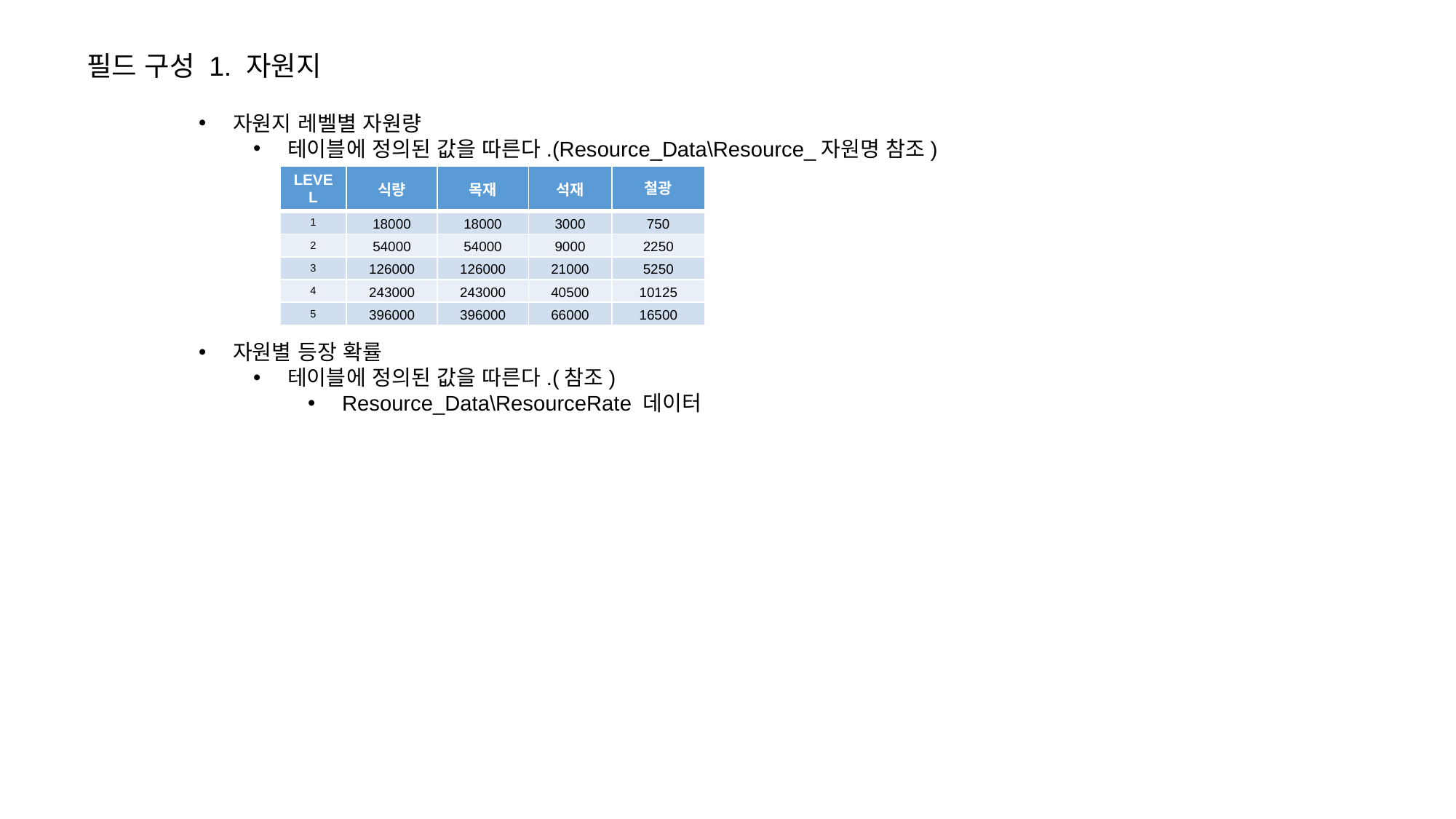

필드 구성 1. 자원지
자원지 레벨별 자원량
테이블에 정의된 값을 따른다.(Resource_Data\Resource_자원명 참조)

자원별 등장 확률
테이블에 정의된 값을 따른다.(참조)
Resource_Data\ResourceRate 데이터

| LEVEL | 식량 | 목재 | 석재 | 철광 |
| --- | --- | --- | --- | --- |
| 1 | 18000 | 18000 | 3000 | 750 |
| 2 | 54000 | 54000 | 9000 | 2250 |
| 3 | 126000 | 126000 | 21000 | 5250 |
| 4 | 243000 | 243000 | 40500 | 10125 |
| 5 | 396000 | 396000 | 66000 | 16500 |